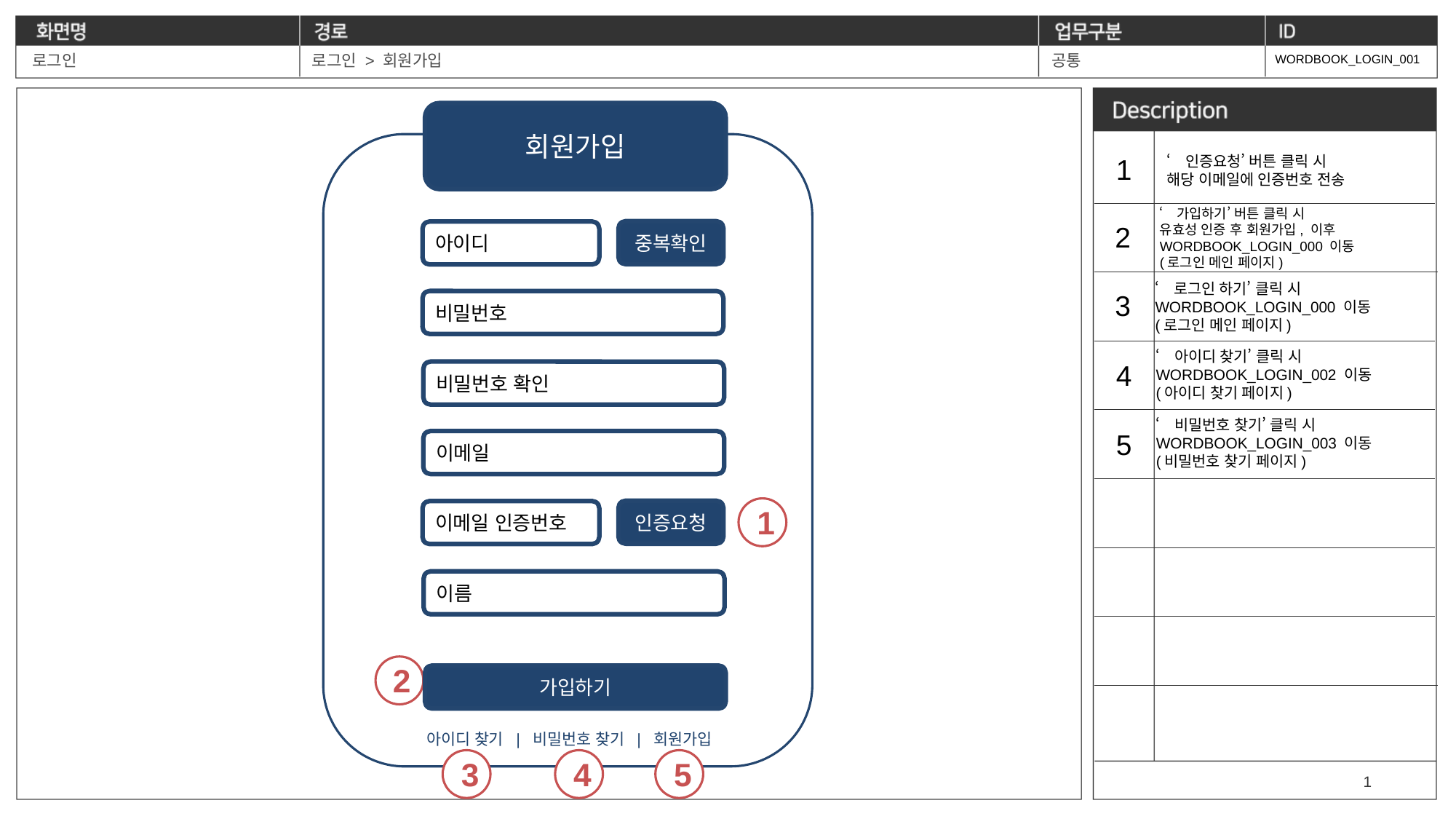

로그인
로그인 > 회원가입
공통
WORDBOOK_LOGIN_001
회원가입

1

‘인증요청’ 버튼 클릭 시
해당 이메일에 인증번호 전송
‘가입하기’ 버튼 클릭 시
유효성 인증 후 회원가입, 이후
WORDBOOK_LOGIN_000 이동
(로그인 메인 페이지)
2

중복확인
아이디
3

‘로그인 하기’ 클릭 시
WORDBOOK_LOGIN_000 이동
(로그인 메인 페이지)
비밀번호
4

‘아이디 찾기’ 클릭 시
WORDBOOK_LOGIN_002 이동
(아이디 찾기 페이지)

비밀번호 확인
5

‘비밀번호 찾기’ 클릭 시
WORDBOOK_LOGIN_003 이동
(비밀번호 찾기 페이지)
이메일

1
인증요청
이메일 인증번호

이름

2
가입하기

아이디 찾기  |  비밀번호 찾기  |  회원가입
3
4
5
1